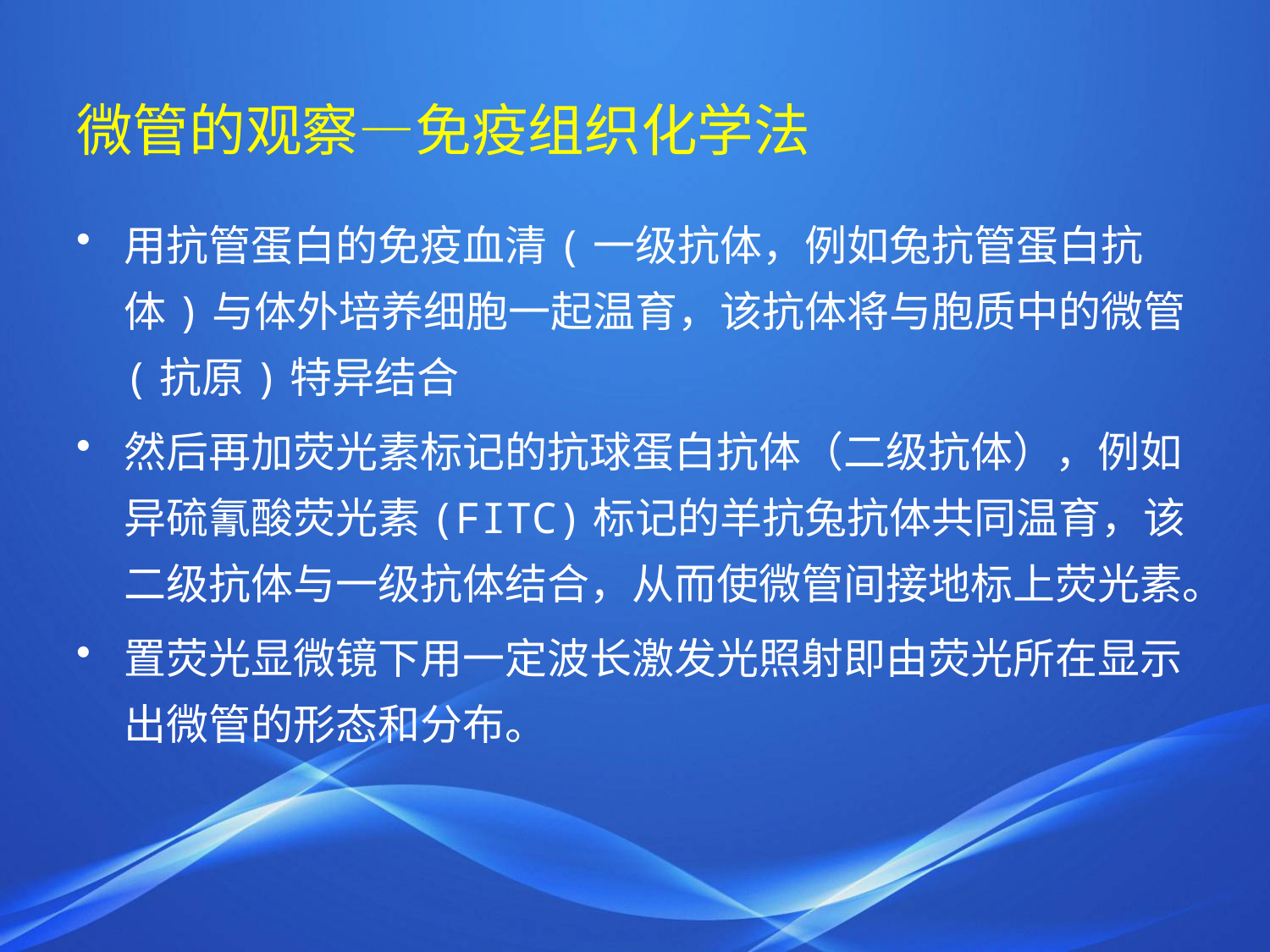

微管的观察—免疫组织化学法
用抗管蛋白的免疫血清(一级抗体，例如兔抗管蛋白抗体)与体外培养细胞一起温育，该抗体将与胞质中的微管(抗原)特异结合
然后再加荧光素标记的抗球蛋白抗体（二级抗体），例如异硫氰酸荧光素(FITC)标记的羊抗兔抗体共同温育，该二级抗体与一级抗体结合，从而使微管间接地标上荧光素。
置荧光显微镜下用一定波长激发光照射即由荧光所在显示出微管的形态和分布。